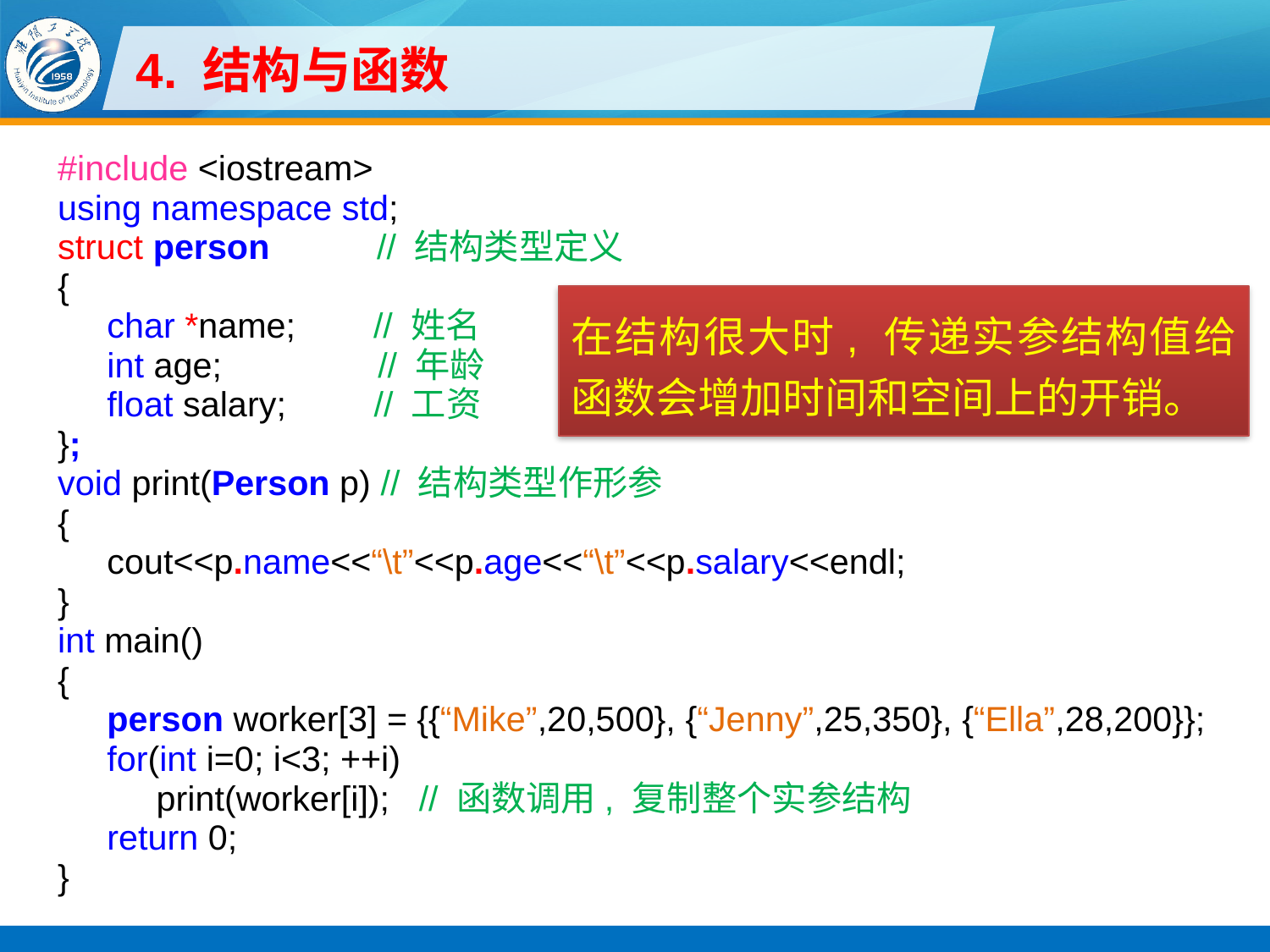

# 4. 结构与函数
#include <iostream>
using namespace std;
struct person           // 结构类型定义
{
char *name;        // 姓名
int age;                // 年龄
float salary;         // 工资
};
void print(Person p) // 结构类型作形参
{
cout<<p.name<<“\t”<<p.age<<“\t”<<p.salary<<endl;
}
int main()
{
person worker[3] = {{“Mike”,20,500}, {“Jenny”,25,350}, {“Ella”,28,200}};
for(int i=0; i<3; ++i)
print(worker[i]);   // 函数调用, 复制整个实参结构
return 0;
}
在结构很大时, 传递实参结构值给函数会增加时间和空间上的开销。